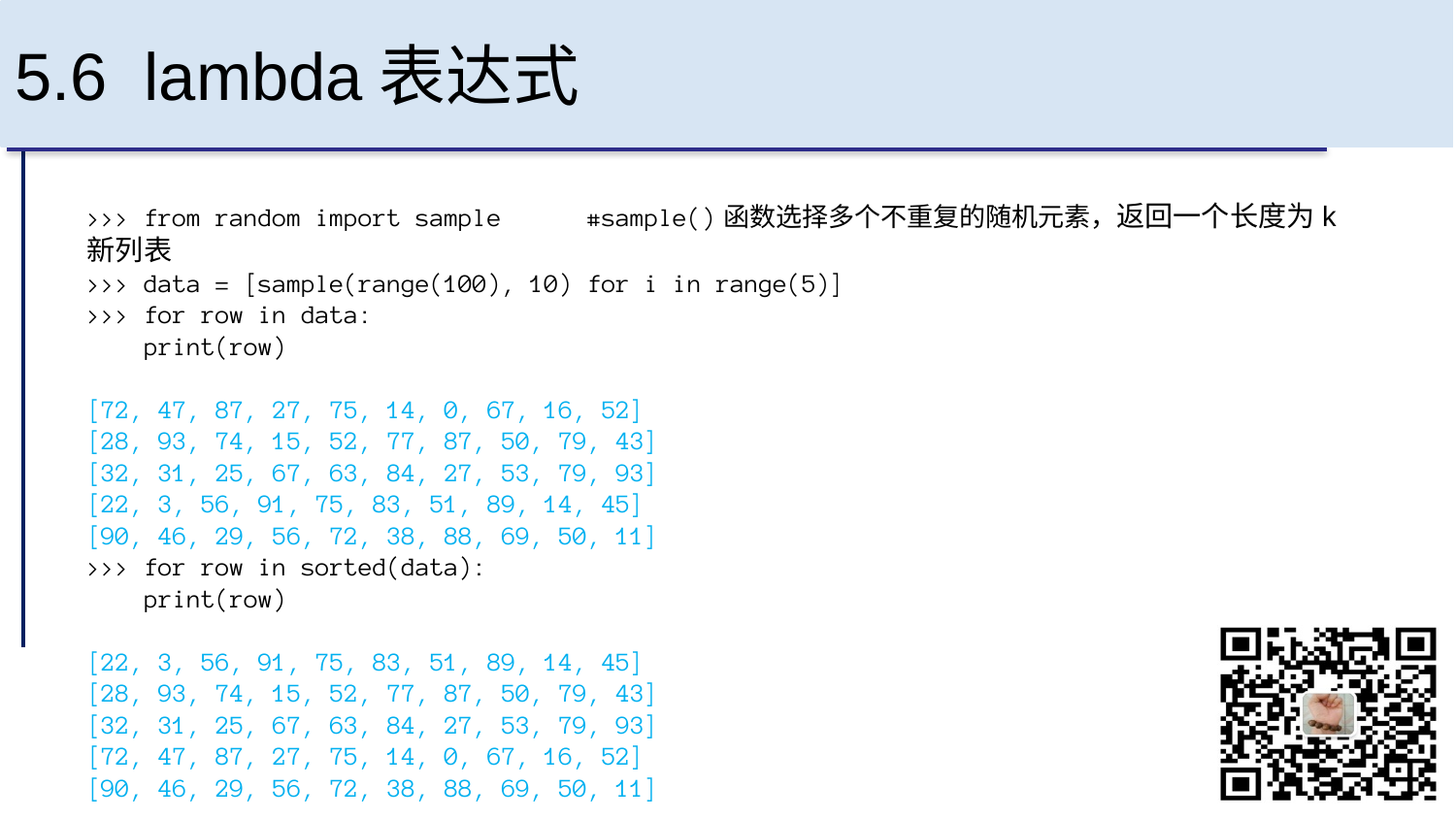

# 5.6  lambda表达式
>>> from random import sample      #sample()函数选择多个不重复的随机元素，返回一个长度为k新列表
>>> data = [sample(range(100), 10) for i in range(5)]
>>> for row in data:
    print(row)

[72, 47, 87, 27, 75, 14, 0, 67, 16, 52]
[28, 93, 74, 15, 52, 77, 87, 50, 79, 43]
[32, 31, 25, 67, 63, 84, 27, 53, 79, 93]
[22, 3, 56, 91, 75, 83, 51, 89, 14, 45]
[90, 46, 29, 56, 72, 38, 88, 69, 50, 11]
>>> for row in sorted(data):
    print(row)

[22, 3, 56, 91, 75, 83, 51, 89, 14, 45]
[28, 93, 74, 15, 52, 77, 87, 50, 79, 43]
[32, 31, 25, 67, 63, 84, 27, 53, 79, 93]
[72, 47, 87, 27, 75, 14, 0, 67, 16, 52]
[90, 46, 29, 56, 72, 38, 88, 69, 50, 11]